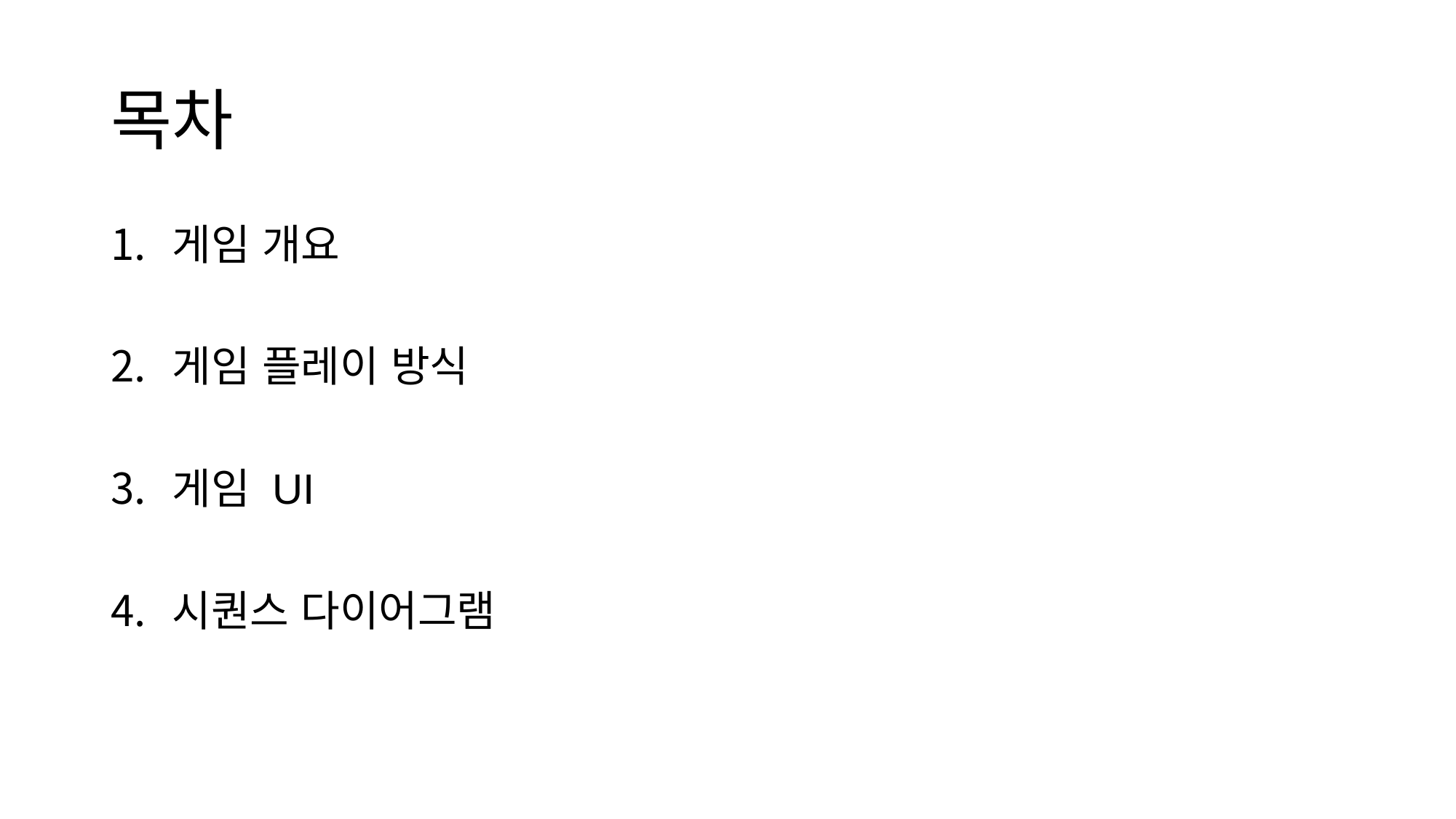

# 목차
게임 개요

게임 플레이 방식

게임 UI

시퀀스 다이어그램